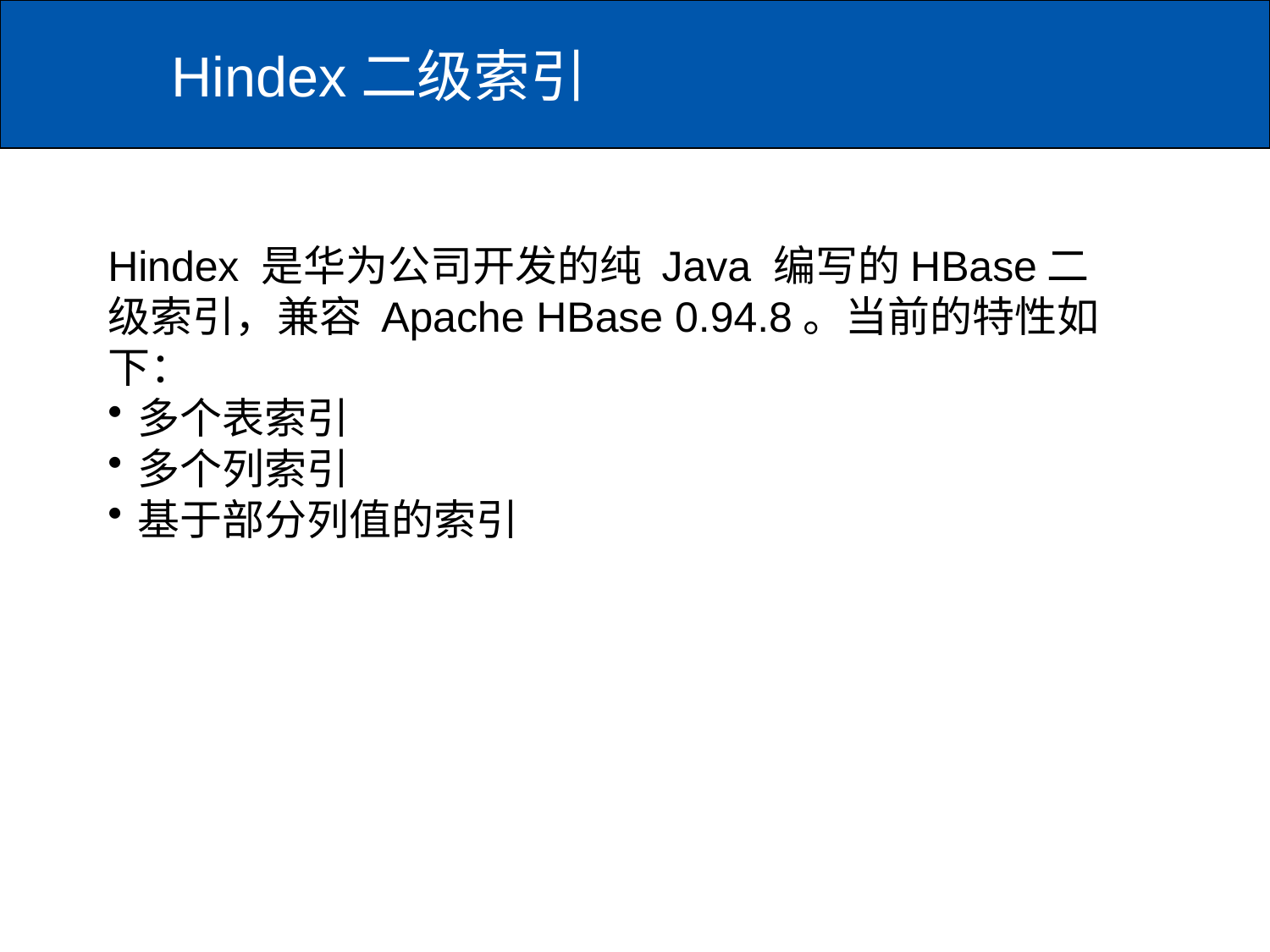

Hindex二级索引
Hindex 是华为公司开发的纯 Java 编写的HBase二级索引，兼容 Apache HBase 0.94.8。当前的特性如下：
多个表索引
多个列索引
基于部分列值的索引